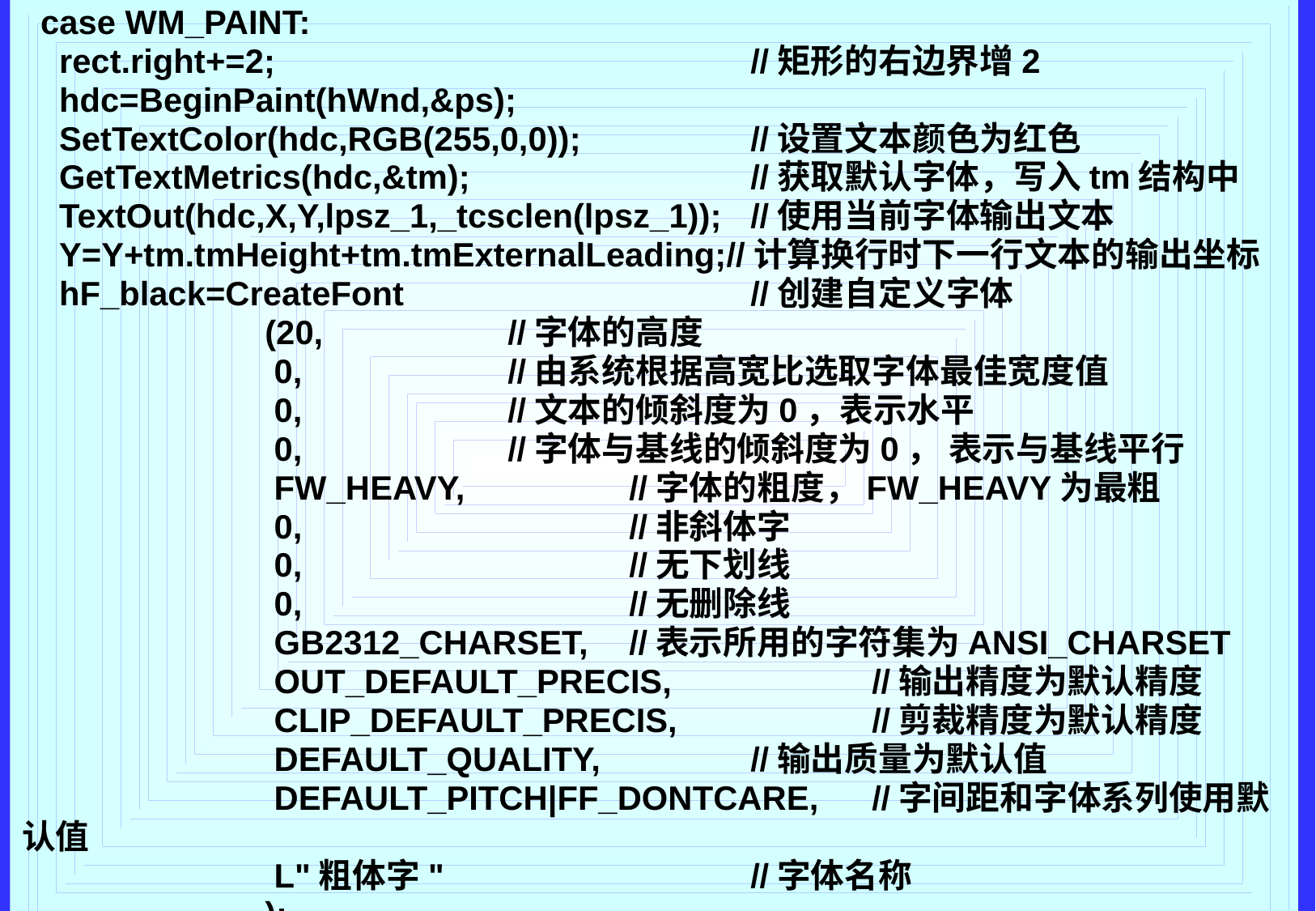

case WM_PAINT:
    rect.right+=2;  				//矩形的右边界增2
    hdc=BeginPaint(hWnd,&ps);
    SetTextColor(hdc,RGB(255,0,0));		//设置文本颜色为红色
    GetTextMetrics(hdc,&tm);			//获取默认字体，写入tm结构中
    TextOut(hdc,X,Y,lpsz_1,_tcsclen(lpsz_1));	//使用当前字体输出文本
    Y=Y+tm.tmHeight+tm.tmExternalLeading;//计算换行时下一行文本的输出坐标
    hF_black=CreateFont			//创建自定义字体
		(20,		//字体的高度
		 0,		//由系统根据高宽比选取字体最佳宽度值
		 0,		//文本的倾斜度为0，表示水平
		 0,		//字体与基线的倾斜度为0， 表示与基线平行
		 FW_HEAVY,		//字体的粗度，FW_HEAVY为最粗
		 0,			//非斜体字
		 0,			//无下划线
		 0,			//无删除线
		 GB2312_CHARSET,	//表示所用的字符集为ANSI_CHARSET
		 OUT_DEFAULT_PRECIS,		//输出精度为默认精度
		 CLIP_DEFAULT_PRECIS,		//剪裁精度为默认精度
		 DEFAULT_QUALITY,		//输出质量为默认值
		 DEFAULT_PITCH|FF_DONTCARE,	//字间距和字体系列使用默认值
		 L"粗体字"			//字体名称
		);
25